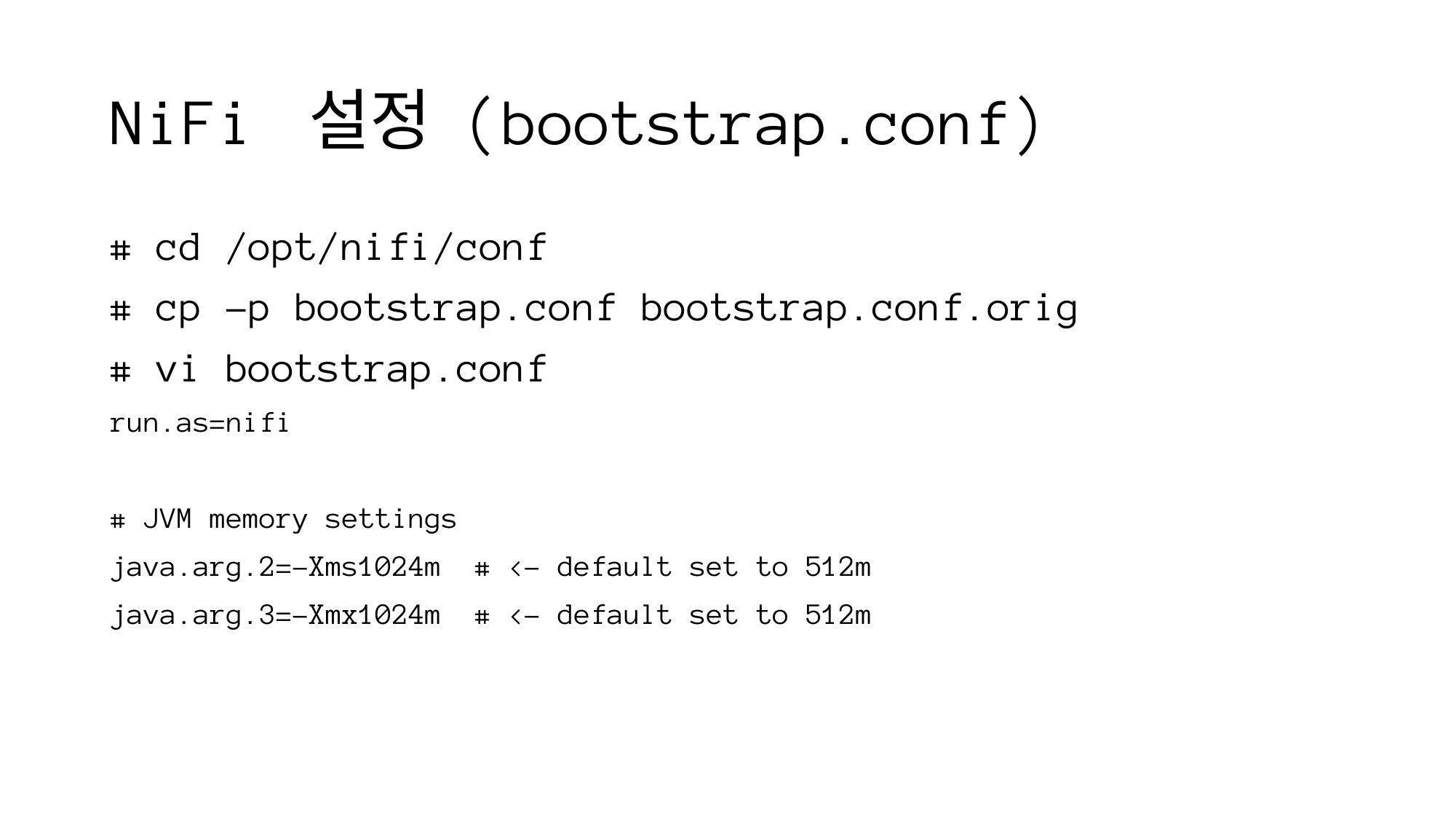

# NiFi 설정 (bootstrap.conf)
# cd /opt/nifi/conf
# cp -p bootstrap.conf bootstrap.conf.orig
# vi bootstrap.conf
run.as=nifi

# JVM memory settings
java.arg.2=-Xms1024m  # <- default set to 512m
java.arg.3=-Xmx1024m  # <- default set to 512m